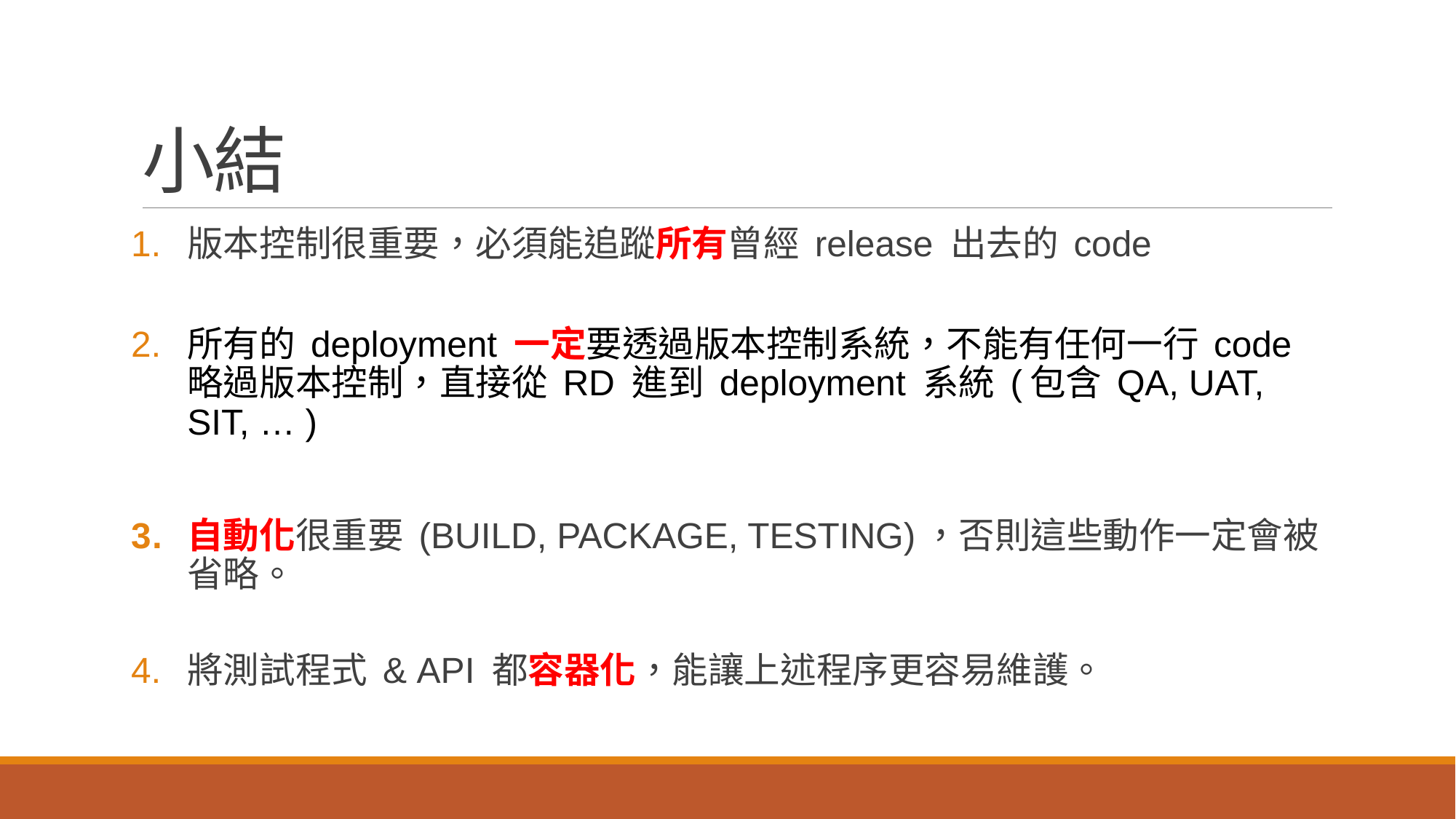

# 小結
版本控制很重要，必須能追蹤所有曾經 release 出去的 code
所有的 deployment 一定要透過版本控制系統，不能有任何一行 code 略過版本控制，直接從 RD 進到 deployment 系統 (包含 QA, UAT, SIT, … )

自動化很重要 (BUILD, PACKAGE, TESTING)，否則這些動作一定會被省略。
將測試程式 & API 都容器化，能讓上述程序更容易維護。